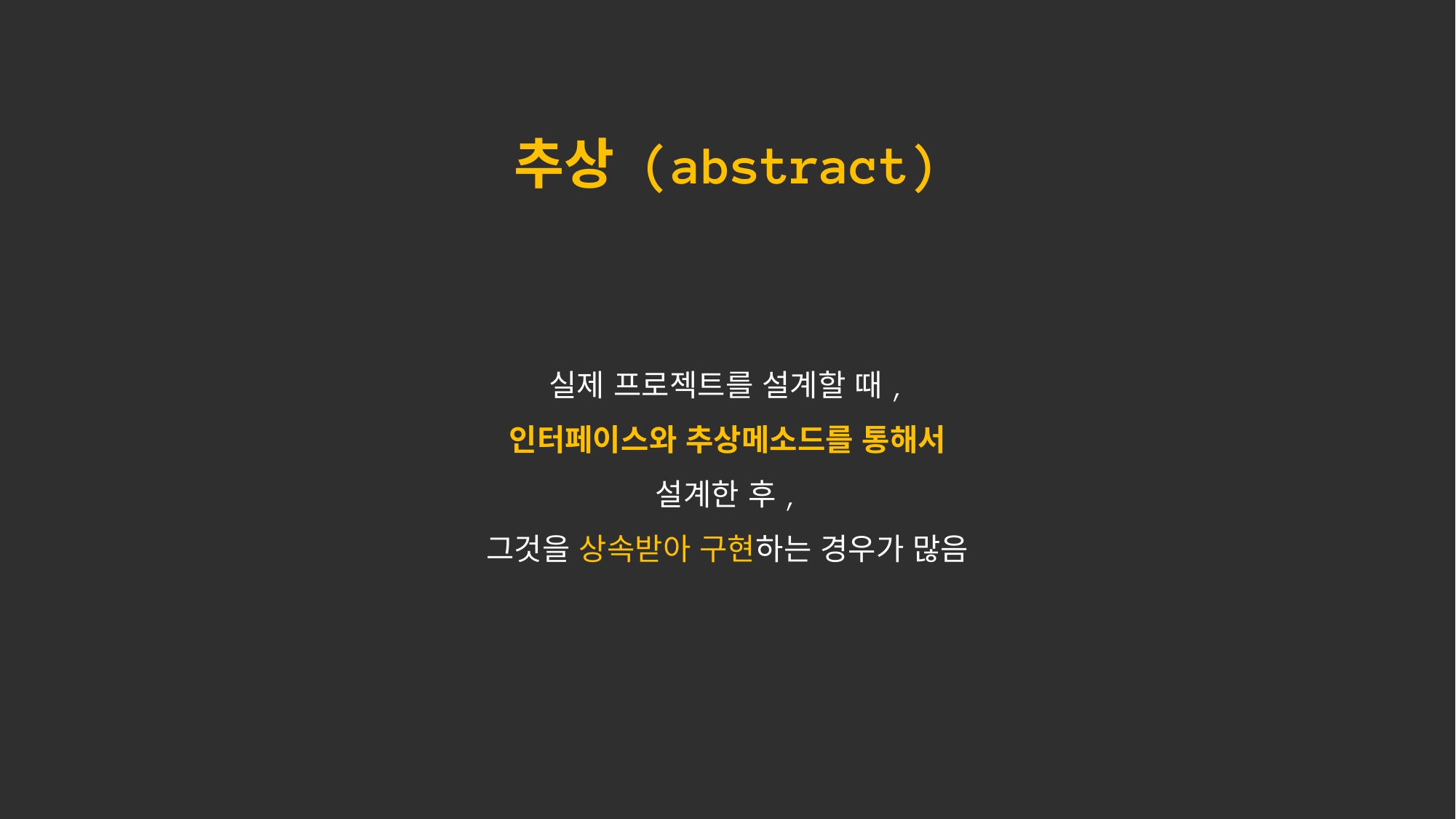

추상 (abstract)
실제 프로젝트를 설계할 때,
인터페이스와 추상메소드를 통해서
설계한 후,
그것을 상속받아 구현하는 경우가 많음